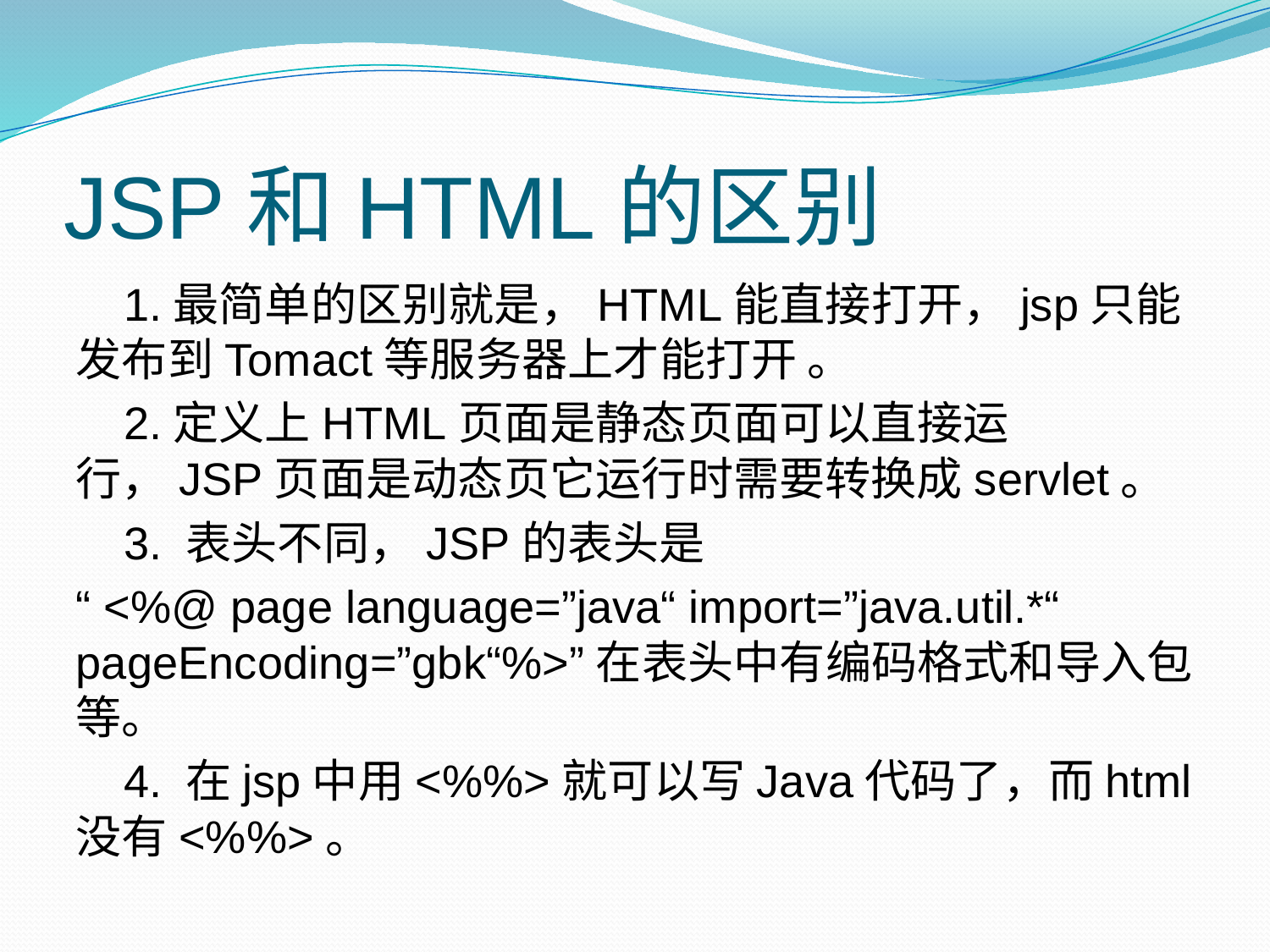

# JSP和HTML的区别
1.最简单的区别就是，HTML能直接打开，jsp只能发布到Tomact等服务器上才能打开 。
2.定义上HTML页面是静态页面可以直接运行，JSP页面是动态页它运行时需要转换成servlet。
3. 表头不同，JSP的表头是
“ <%@ page language=”java“ import=”java.util.*“ pageEncoding=”gbk“%>”在表头中有编码格式和导入包等。
4. 在jsp中用<%%>就可以写Java代码了，而html没有<%%>。